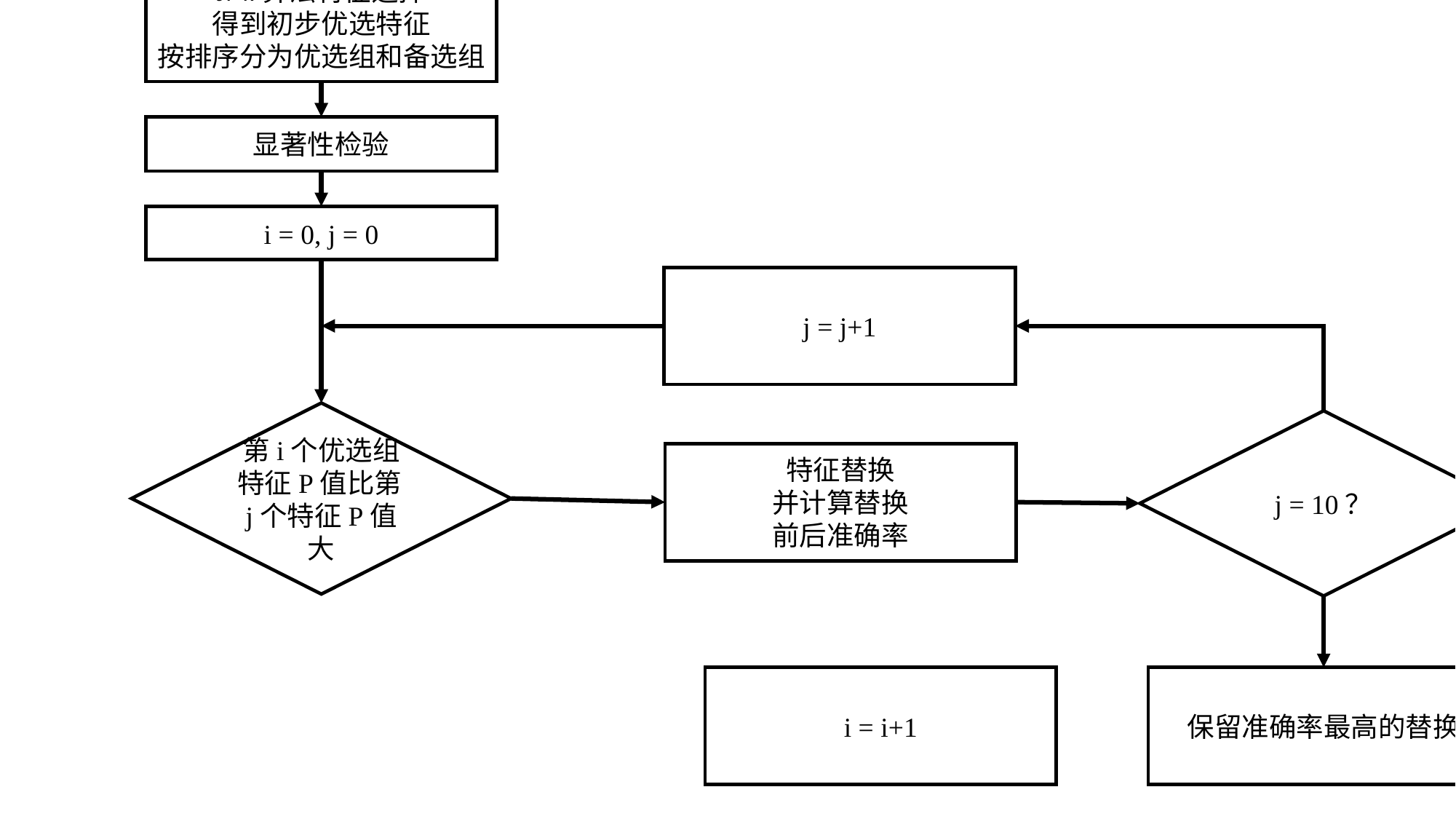

开始
结束
JMI算法特征选择
得到初步优选特征
按排序分为优选组和备选组
显著性检验
i = 0, j = 0
j = j+1
第i个优选组特征P值比第j个特征P值大
j = 10？
特征替换
并计算替换
前后准确率
i = i+1
保留准确率最高的替换
i = 10？
输出最终优选组